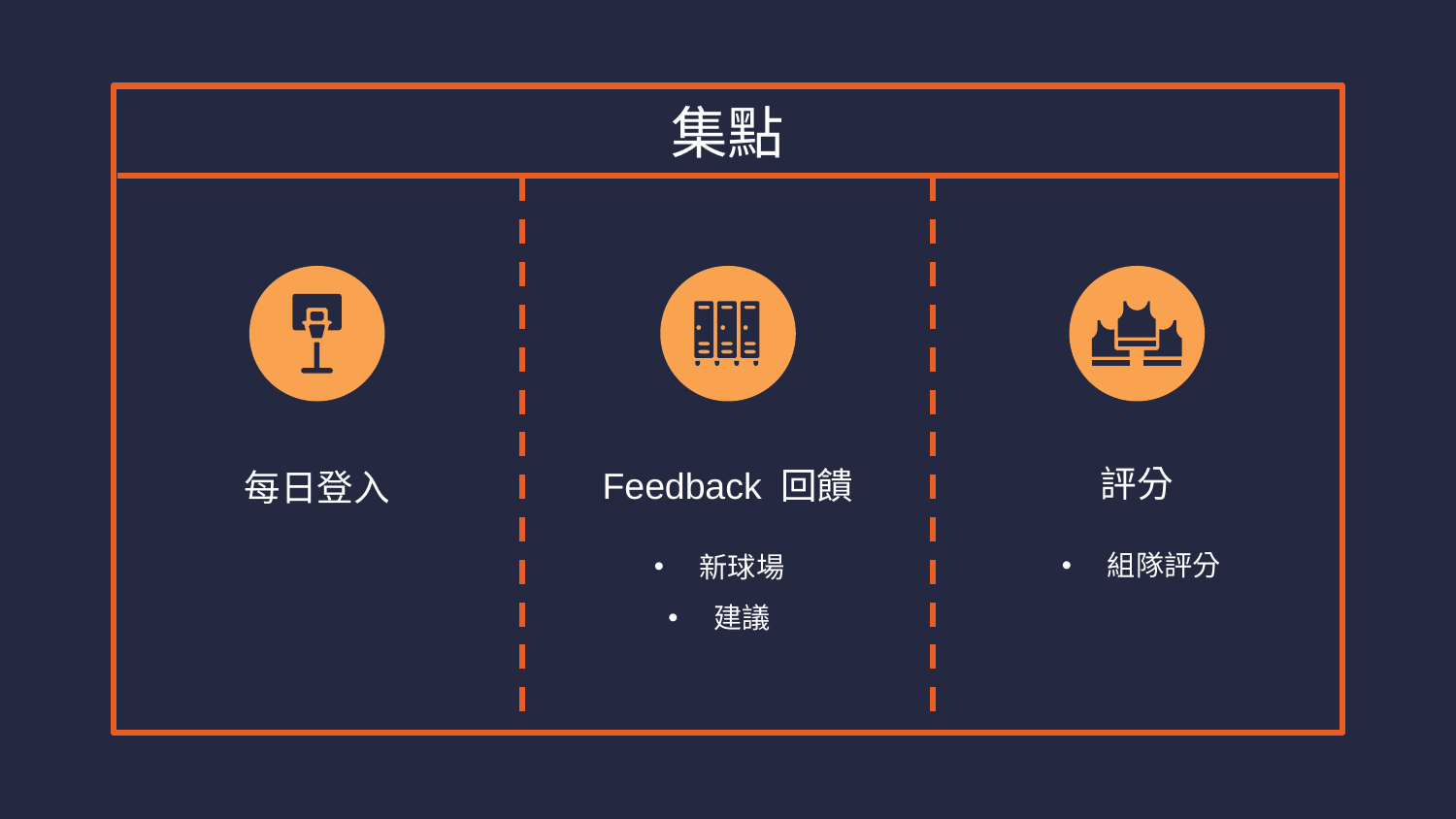

# 集點

評分
Feedback 回饋
每日登入
組隊評分
新球場
建議